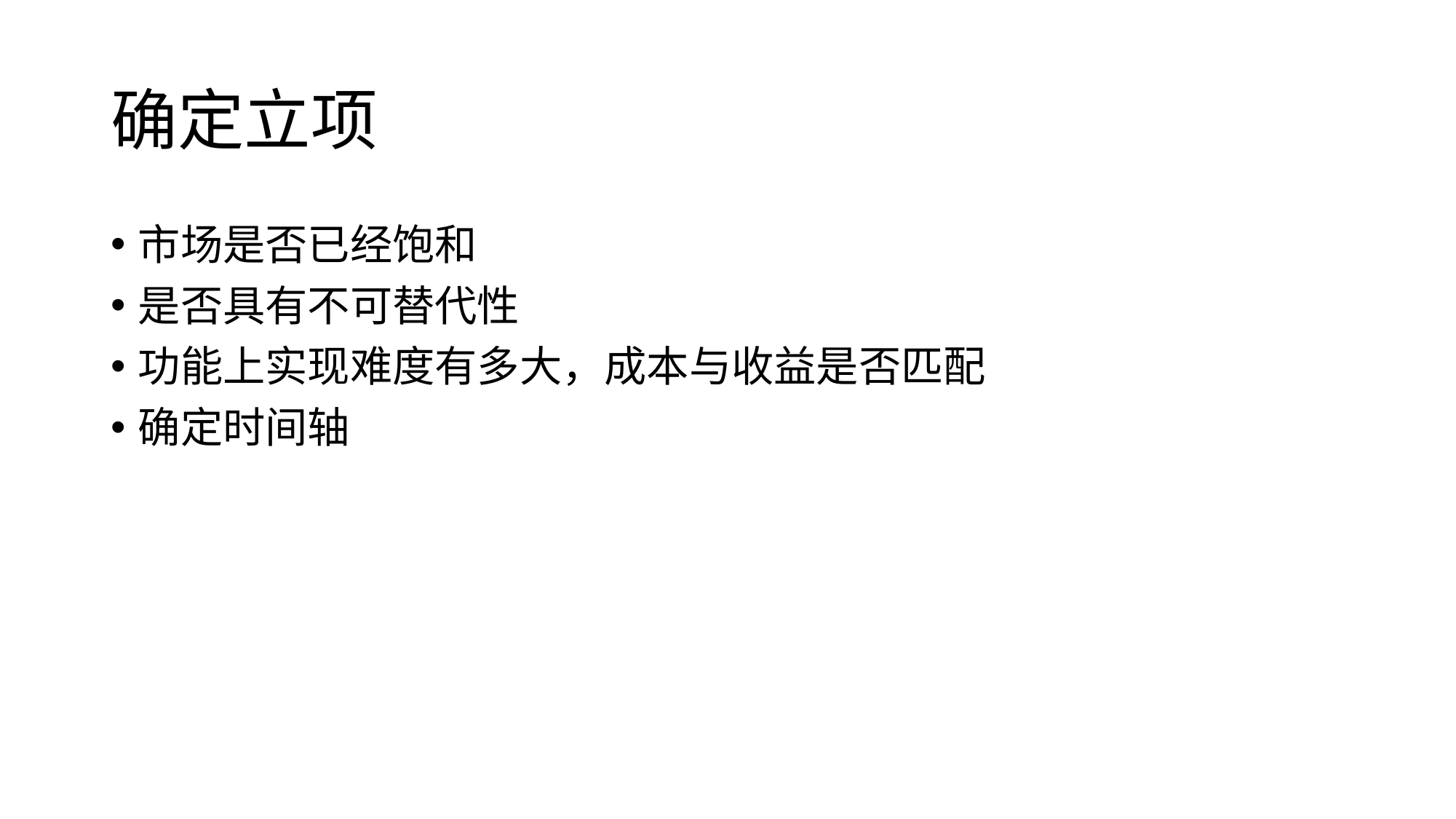

# 确定立项
市场是否已经饱和
是否具有不可替代性
功能上实现难度有多大，成本与收益是否匹配
确定时间轴